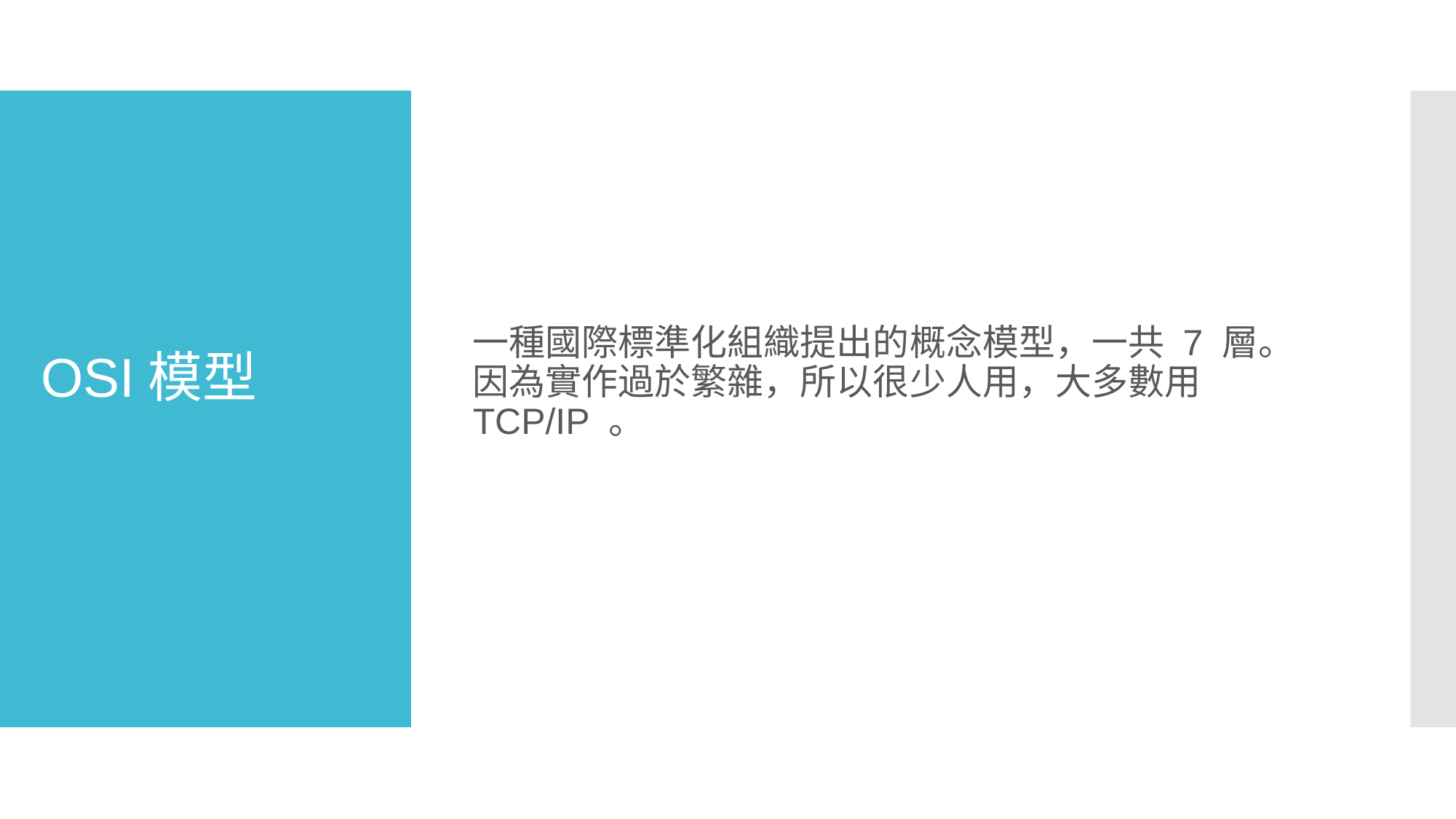

一種國際標準化組織提出的概念模型，一共 7 層。因為實作過於繁雜，所以很少人用，大多數用 TCP/IP 。

# OSI模型